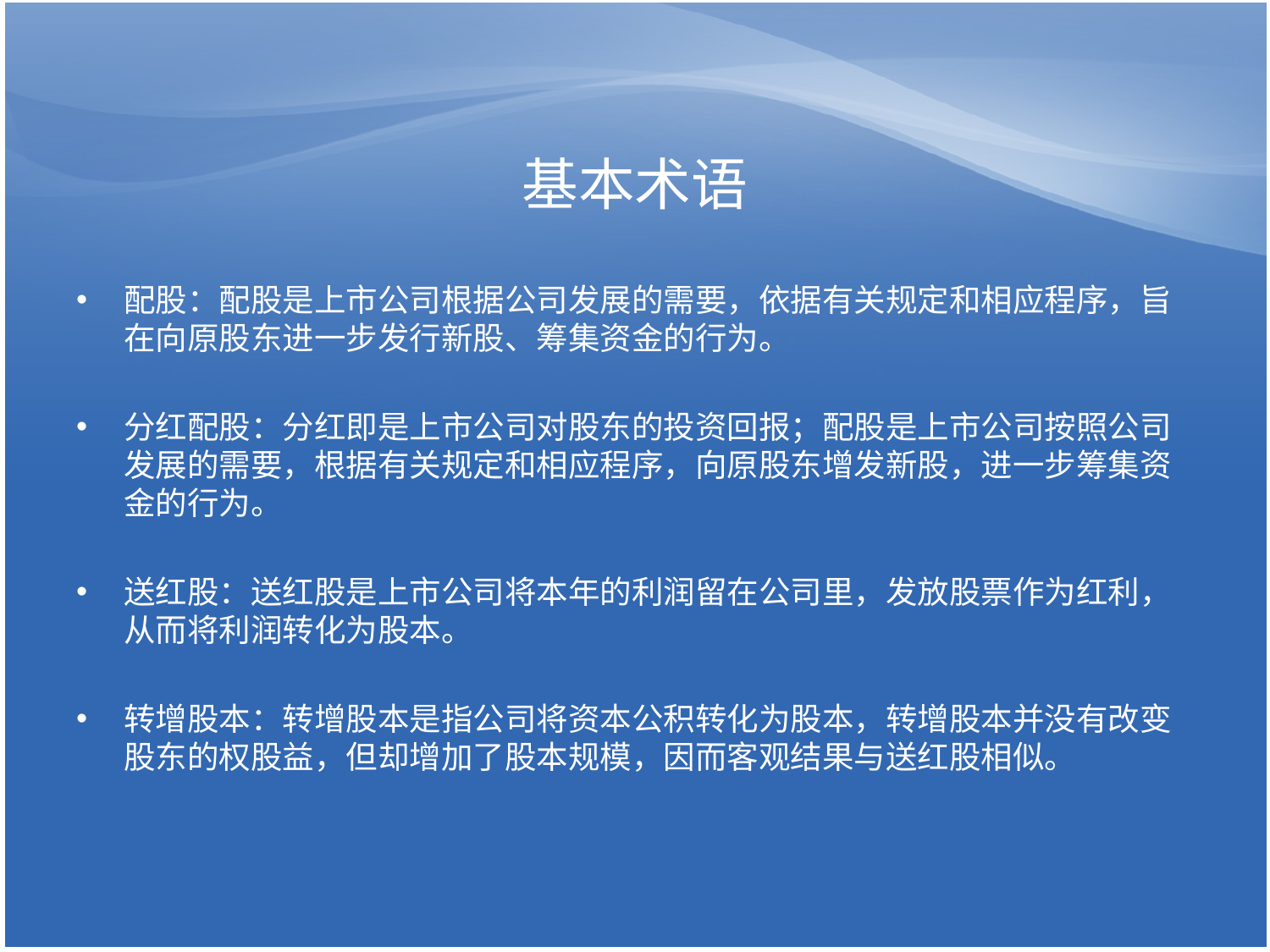

# 基本术语
配股：配股是上市公司根据公司发展的需要，依据有关规定和相应程序，旨在向原股东进一步发行新股、筹集资金的行为。

分红配股：分红即是上市公司对股东的投资回报；配股是上市公司按照公司发展的需要，根据有关规定和相应程序，向原股东增发新股，进一步筹集资金的行为。

送红股：送红股是上市公司将本年的利润留在公司里，发放股票作为红利，从而将利润转化为股本。

转增股本：转增股本是指公司将资本公积转化为股本，转增股本并没有改变股东的权股益，但却增加了股本规模，因而客观结果与送红股相似。